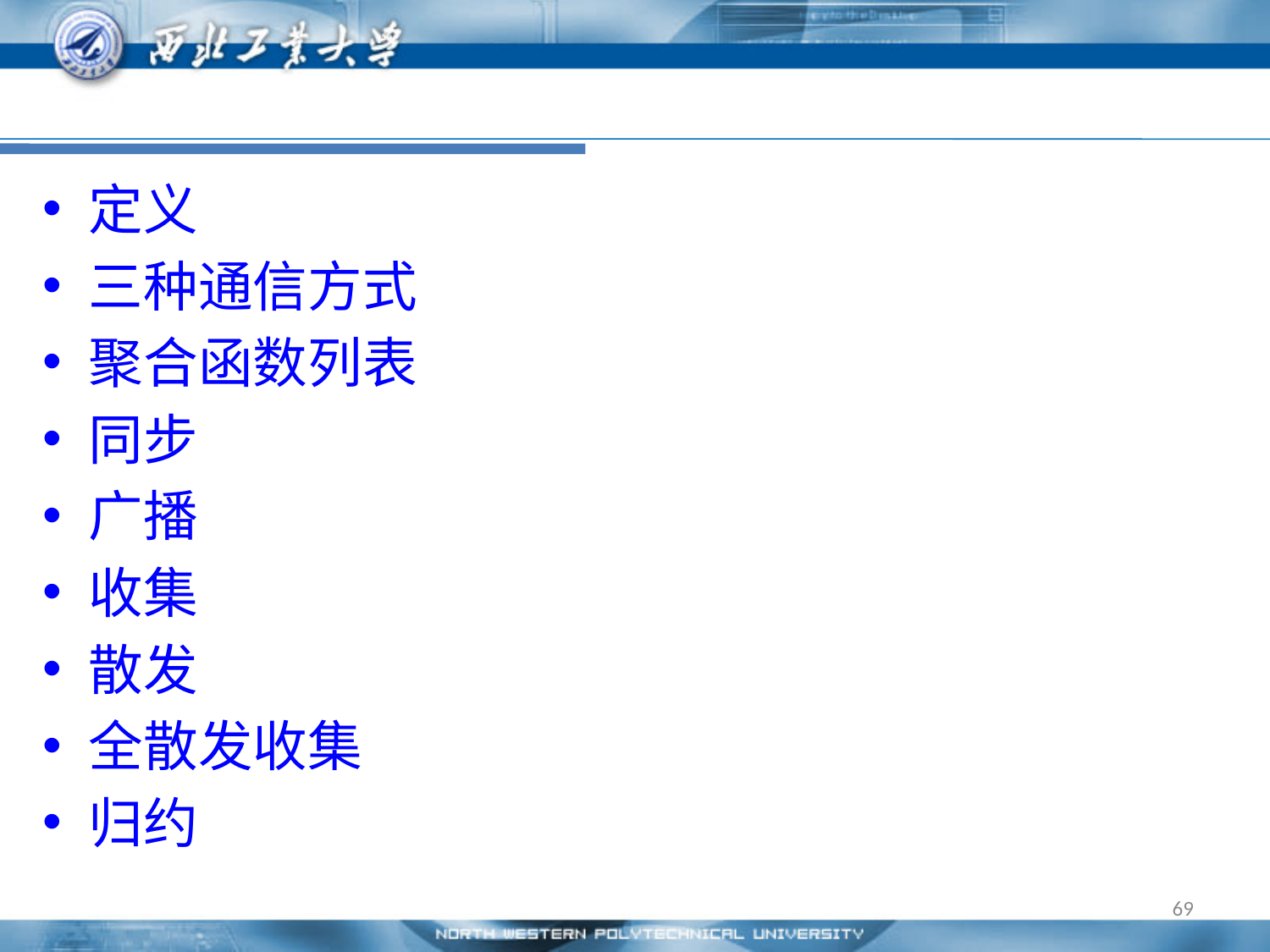

#
定义
三种通信方式
聚合函数列表
同步
广播
收集
散发
全散发收集
归约

69